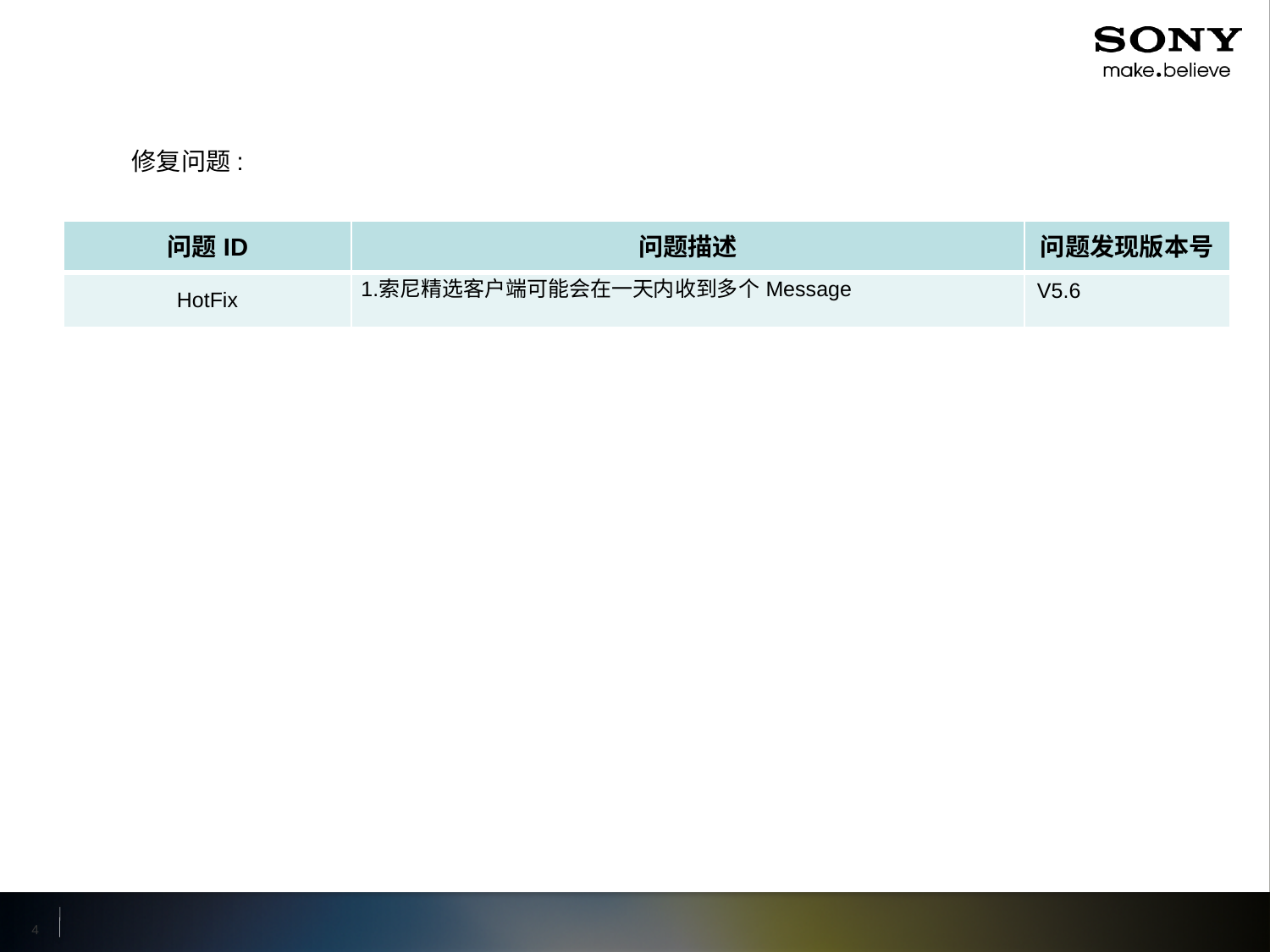

修复问题:

| 问题ID | 问题描述 | 问题发现版本号 |
| --- | --- | --- |
| HotFix | 索尼精选客户端可能会在一天内收到多个Message | V5.6 |